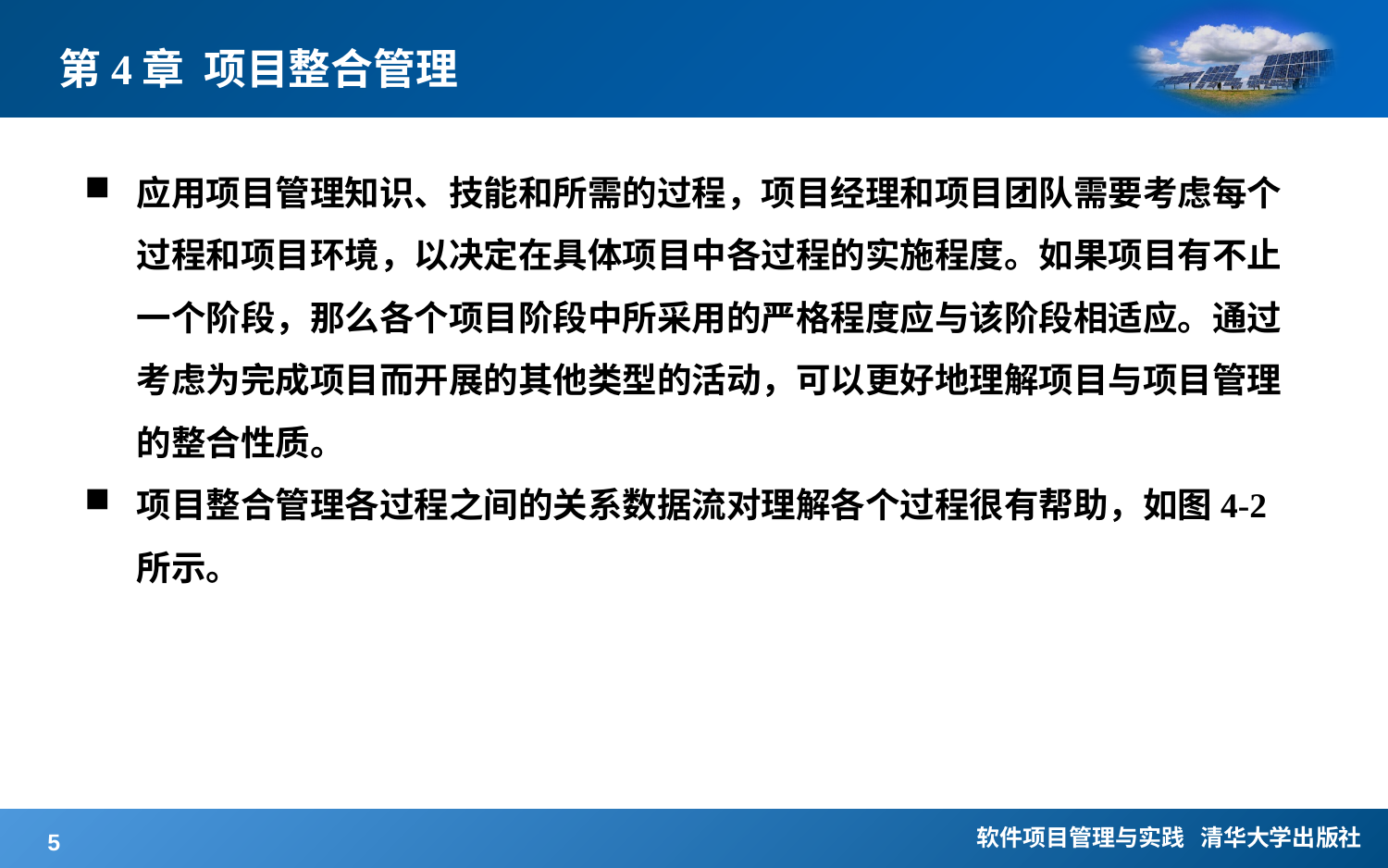

# 第4章  项目整合管理
应用项目管理知识、技能和所需的过程，项目经理和项目团队需要考虑每个过程和项目环境，以决定在具体项目中各过程的实施程度。如果项目有不止一个阶段，那么各个项目阶段中所采用的严格程度应与该阶段相适应。通过考虑为完成项目而开展的其他类型的活动，可以更好地理解项目与项目管理的整合性质。
项目整合管理各过程之间的关系数据流对理解各个过程很有帮助，如图4-2所示。